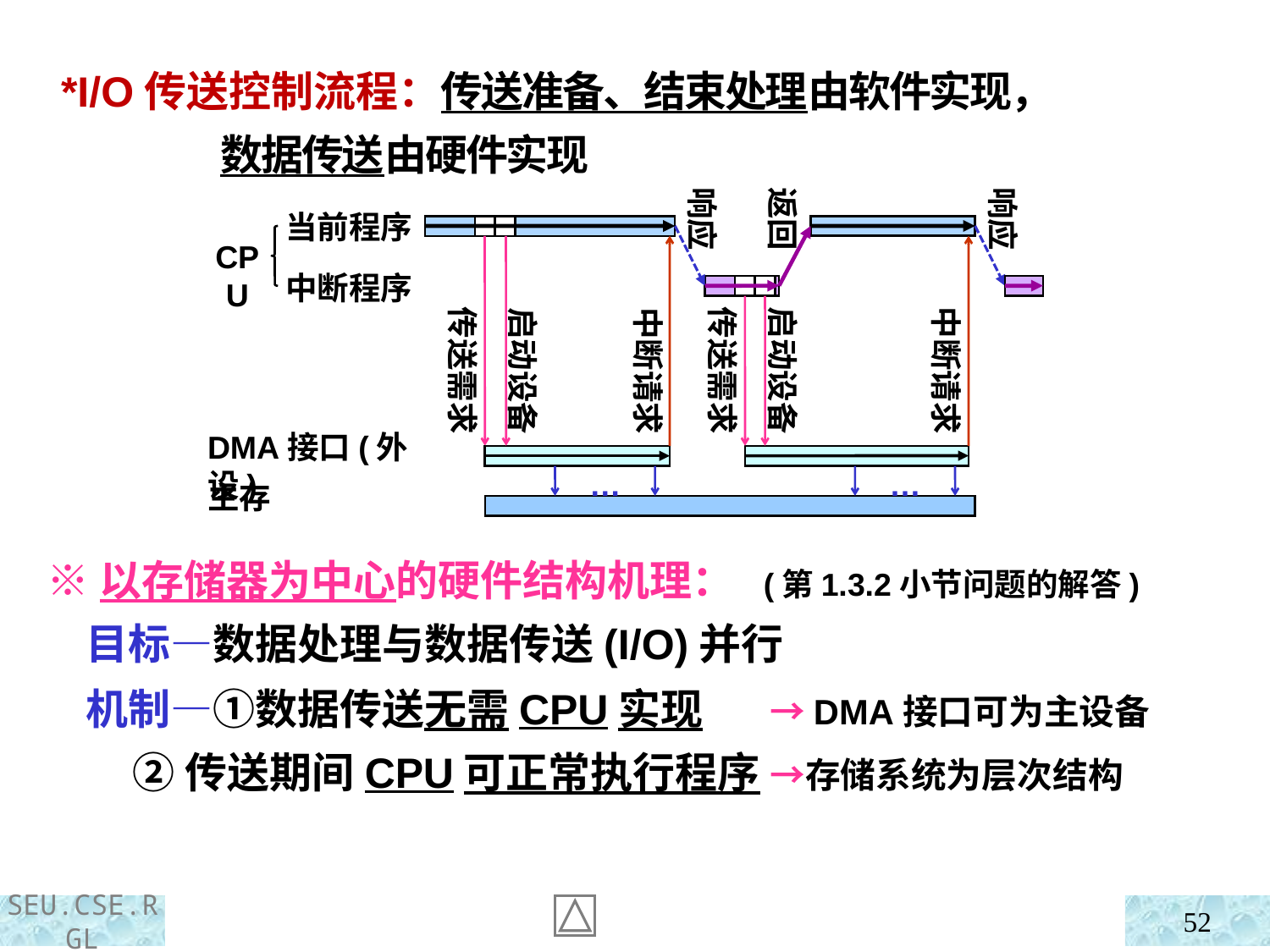

*I/O传送控制流程：传送准备、结束处理由软件实现，
                      数据传送由硬件实现
响应
返回
响应
当前程序
中断程序

CPU

启动设备
传送需求
传送需求
中断请求
中断请求
启动设备
DMA接口(外设)

主存
…
…

 ※以存储器为中心的硬件结构机理：  (第1.3.2小节问题的解答)
    目标—数据处理与数据传送(I/O)并行
    机制—①数据传送无需CPU实现       →DMA接口可为主设备
          ②传送期间CPU可正常执行程序 →存储系统为层次结构

52